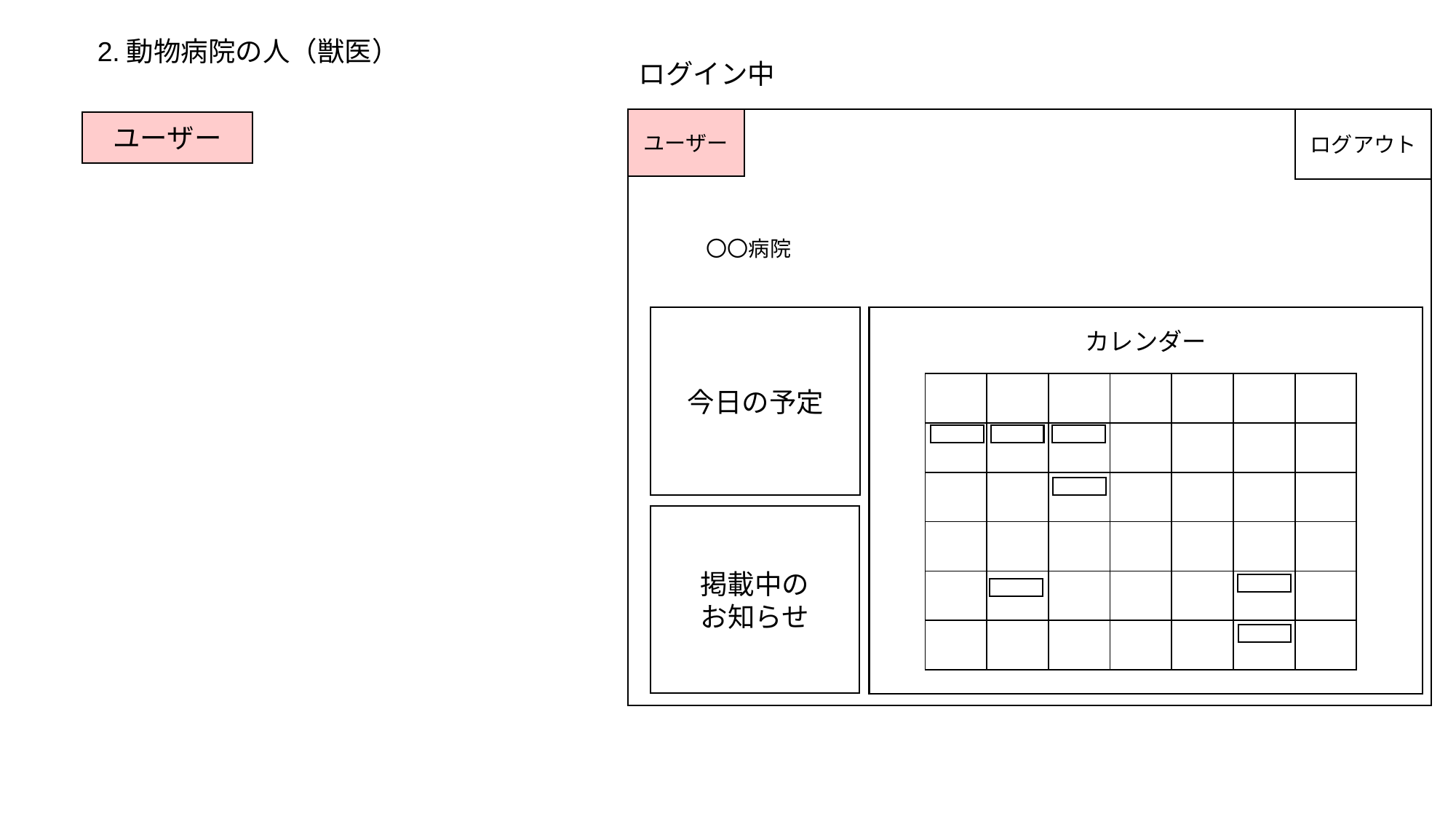

2.動物病院の人（獣医）
ログイン中
ユーザー

ログアウト
ユーザー
〇〇病院
カレンダー

今日の予定
|  |  |  |  |  |  |  |
| --- | --- | --- | --- | --- | --- | --- |
|  |  |  |  |  |  |  |
|  |  |  |  |  |  |  |
|  |  |  |  |  |  |  |
|  |  |  |  |  |  |  |
|  |  |  |  |  |  |  |

掲載中の
お知らせ